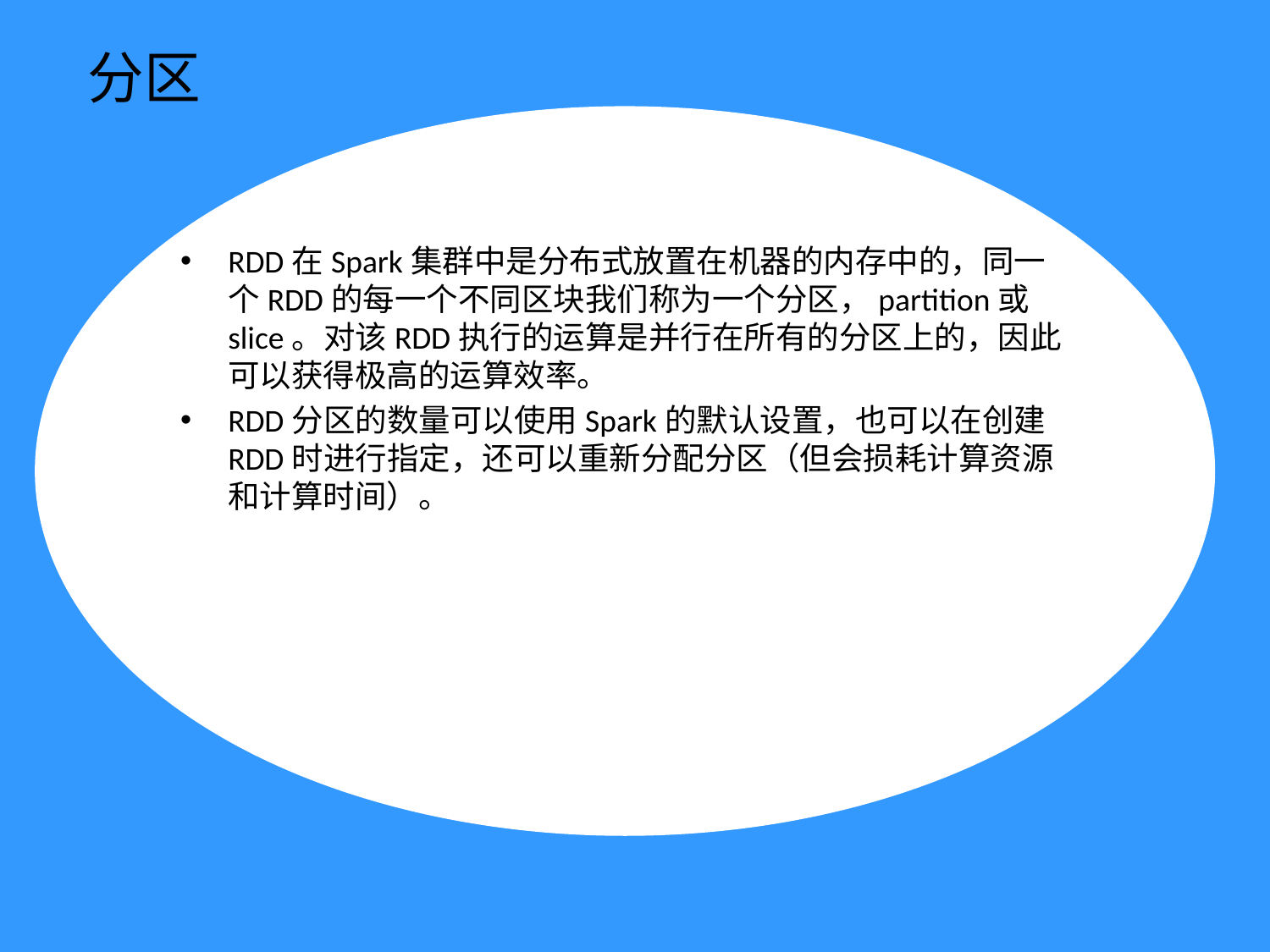

# 分区
RDD在Spark集群中是分布式放置在机器的内存中的，同一个RDD的每一个不同区块我们称为一个分区，partition或slice。对该RDD执行的运算是并行在所有的分区上的，因此可以获得极高的运算效率。
RDD分区的数量可以使用Spark的默认设置，也可以在创建RDD时进行指定，还可以重新分配分区（但会损耗计算资源和计算时间）。